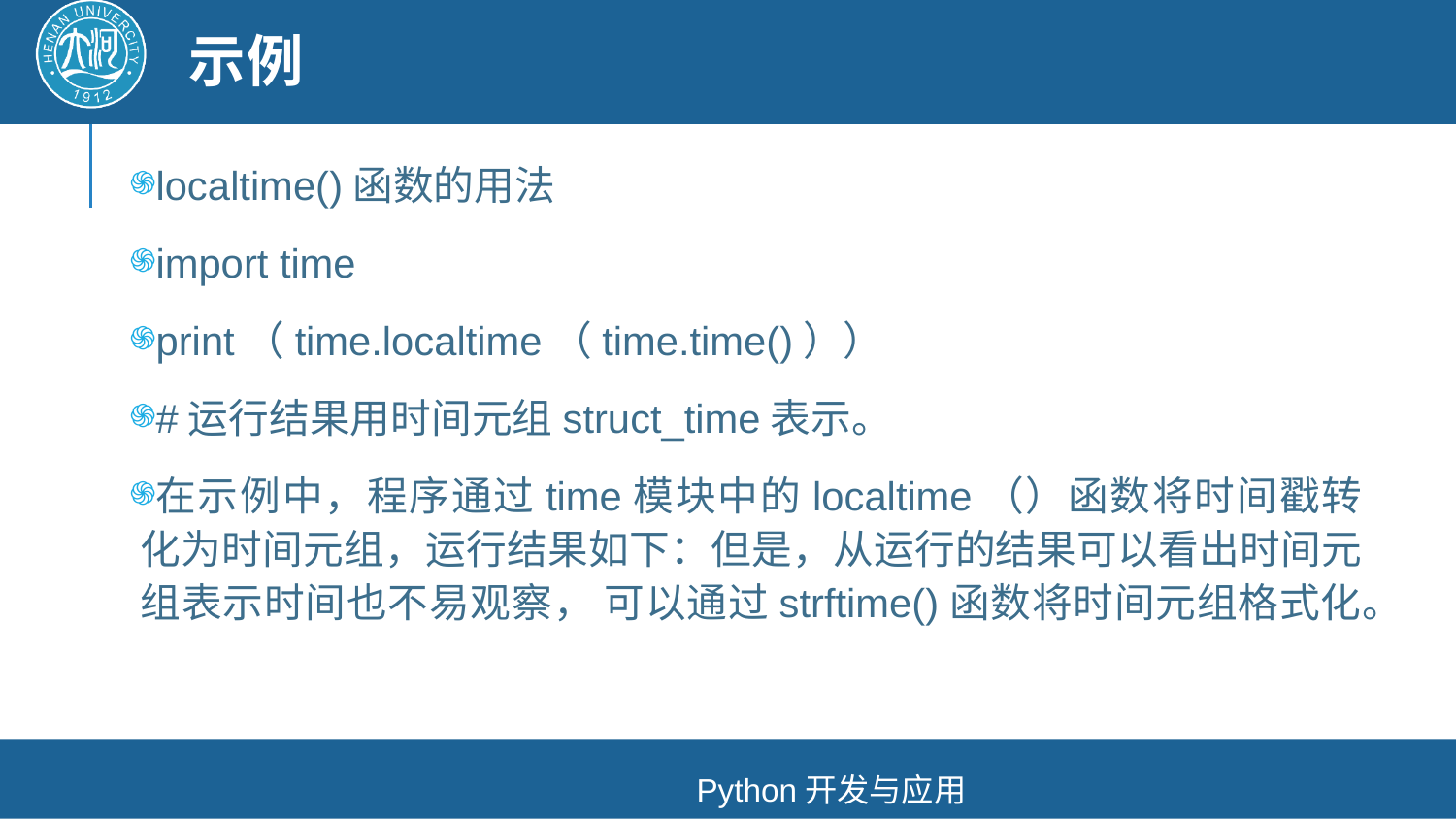

# 示例
localtime()函数的用法
import time
print（time.localtime（time.time()））
#运行结果用时间元组struct_time表示。
在示例中，程序通过time模块中的localtime（）函数将时间戳转化为时间元组，运行结果如下：但是，从运行的结果可以看出时间元组表示时间也不易观察， 可以通过strftime()函数将时间元组格式化。

Python开发与应用
14